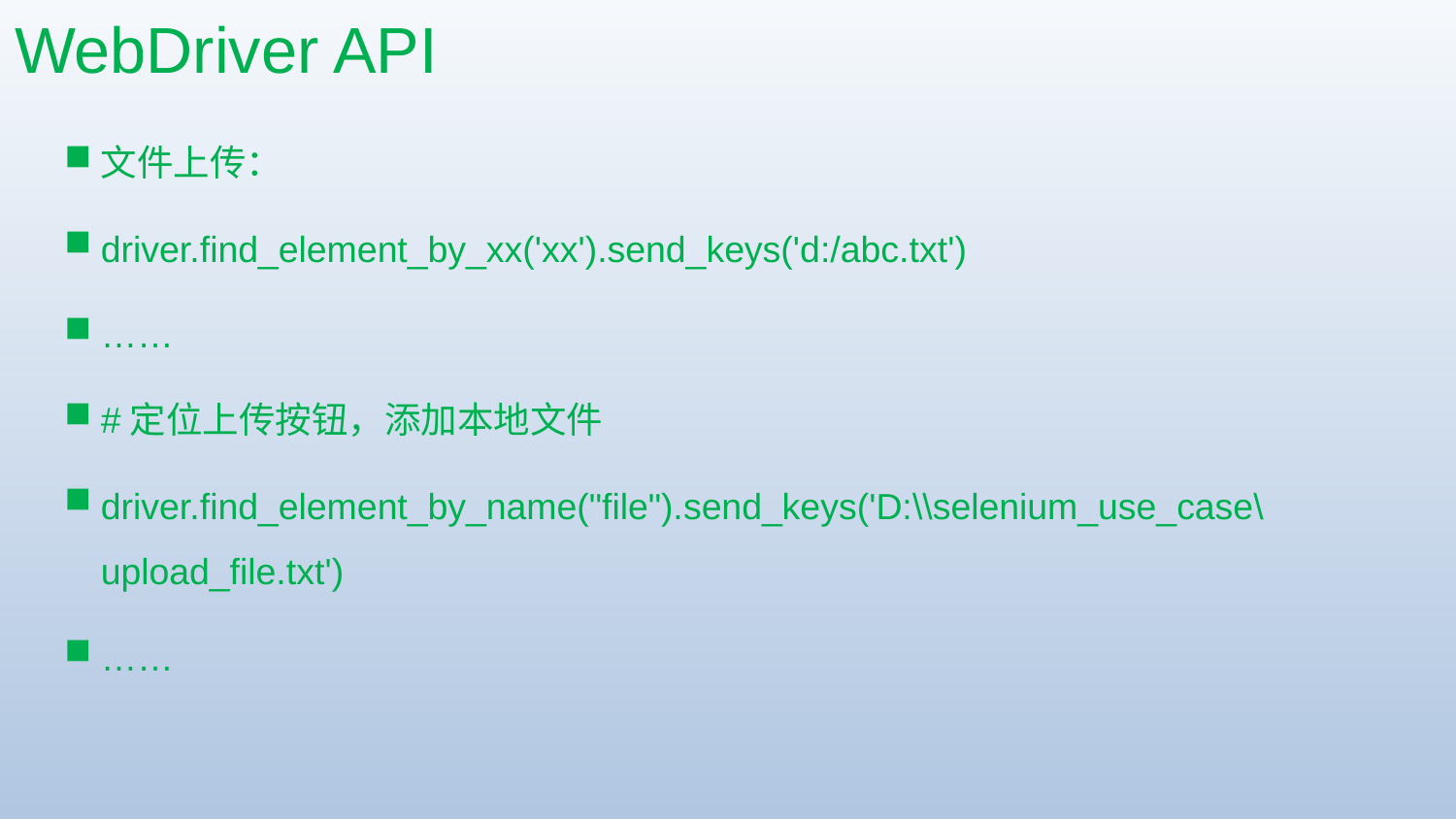

# WebDriver API
文件上传：
driver.find_element_by_xx('xx').send_keys('d:/abc.txt')
……
#定位上传按钮，添加本地文件
driver.find_element_by_name("file").send_keys('D:\\selenium_use_case\upload_file.txt')
……